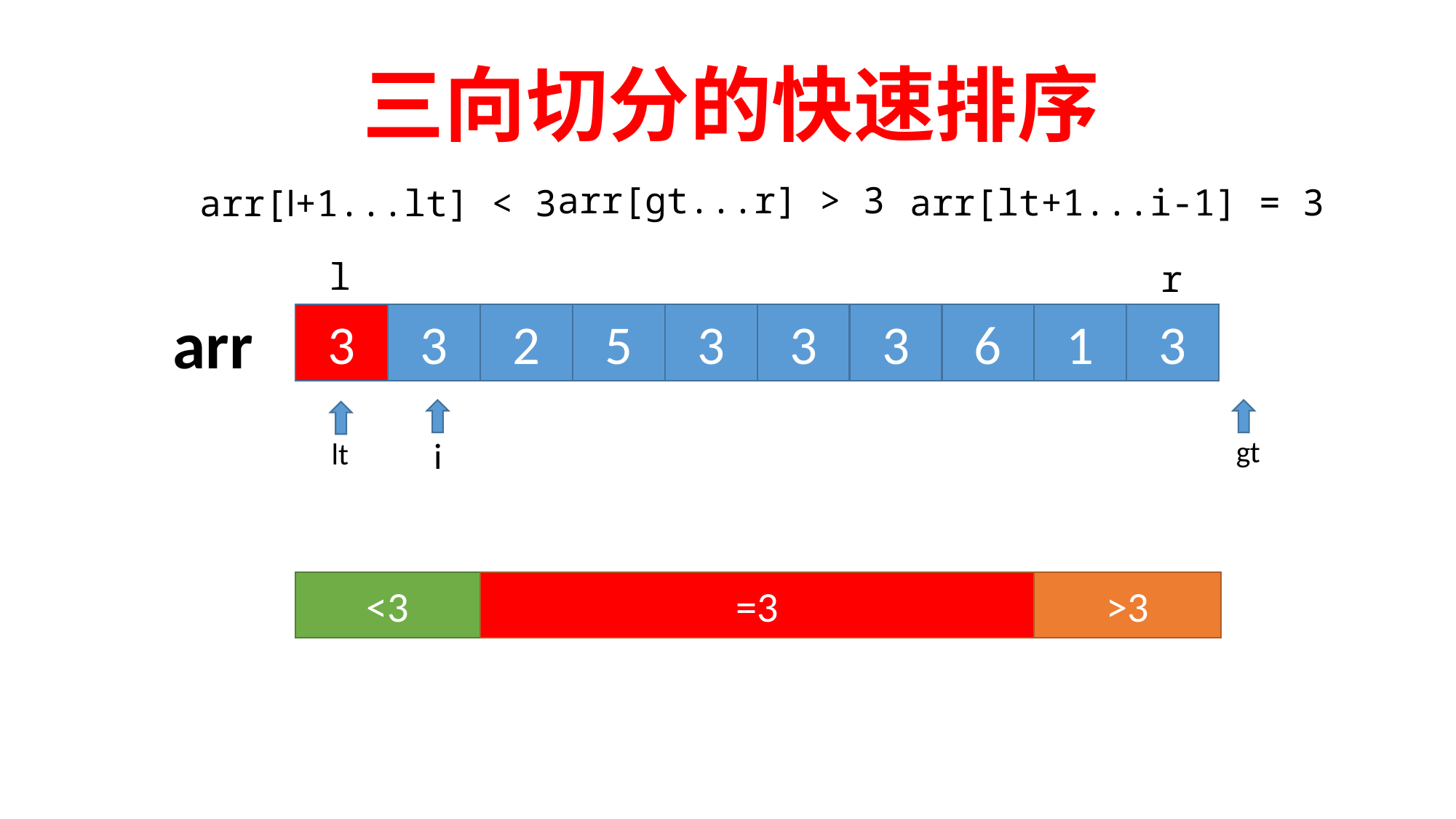

三向切分的快速排序
arr[gt...r] > 3
arr[lt+1...i-1] = 3

arr[l+1...lt] < 3
l
r
arr
3
1
3
6
3
3
3
5
2
3

i

gt

lt
<3
=3
>3